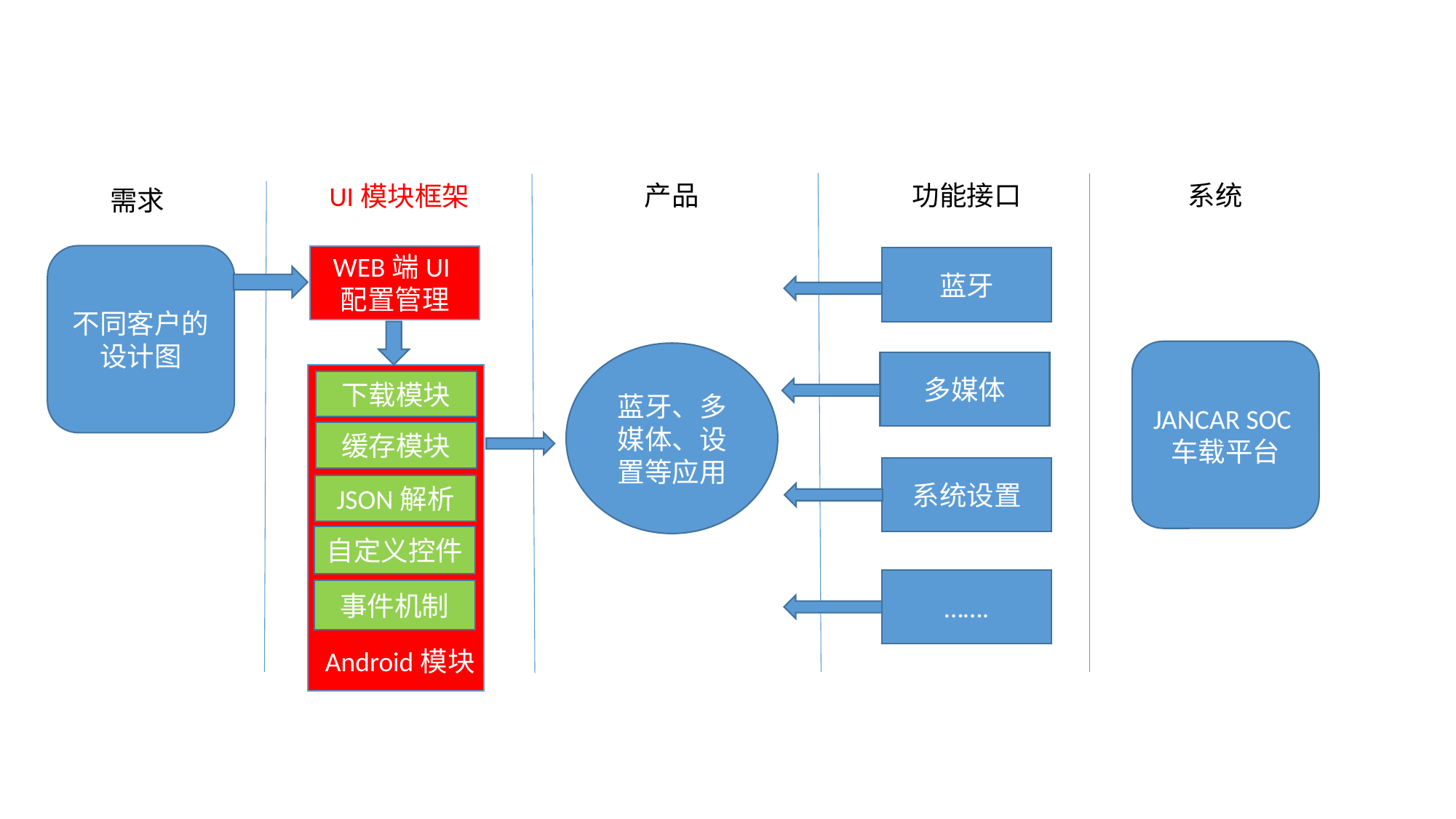

产品
功能接口
系统
UI模块框架
需求
不同客户的设计图
WEB端UI配置管理
蓝牙

JANCAR SOC车载平台
蓝牙、多媒体、设置等应用
多媒体

下载模块

缓存模块

系统设置
JSON解析

自定义控件
…….
事件机制

Android模块